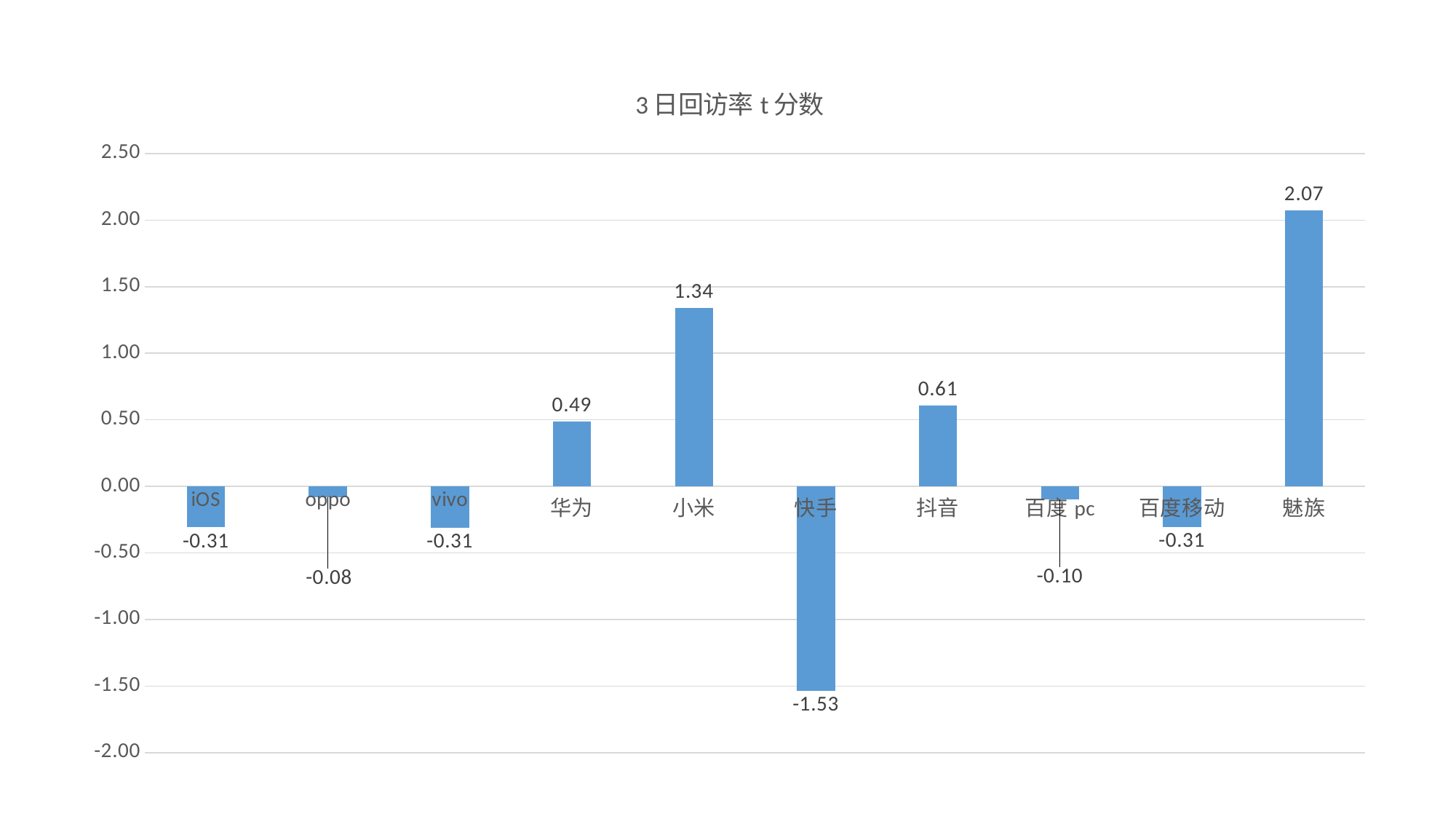

### Chart: 3日回访率t分数

| Category | t分数 |
|---|---|
| iOS | -0.307940500918965 |
| oppo | -0.0821303588293336 |
| vivo | -0.310250151538573 |
| 华为 | 0.48566790941921 |
| 小米 | 1.33815434074033 |
| 快手 | -1.53485746812136 |
| 抖音 | 0.606521654604 |
| 百度pc | -0.100021996817469 |
| 百度移动 | -0.305021409771795 |
| 魅族 | 2.07266517438795 |